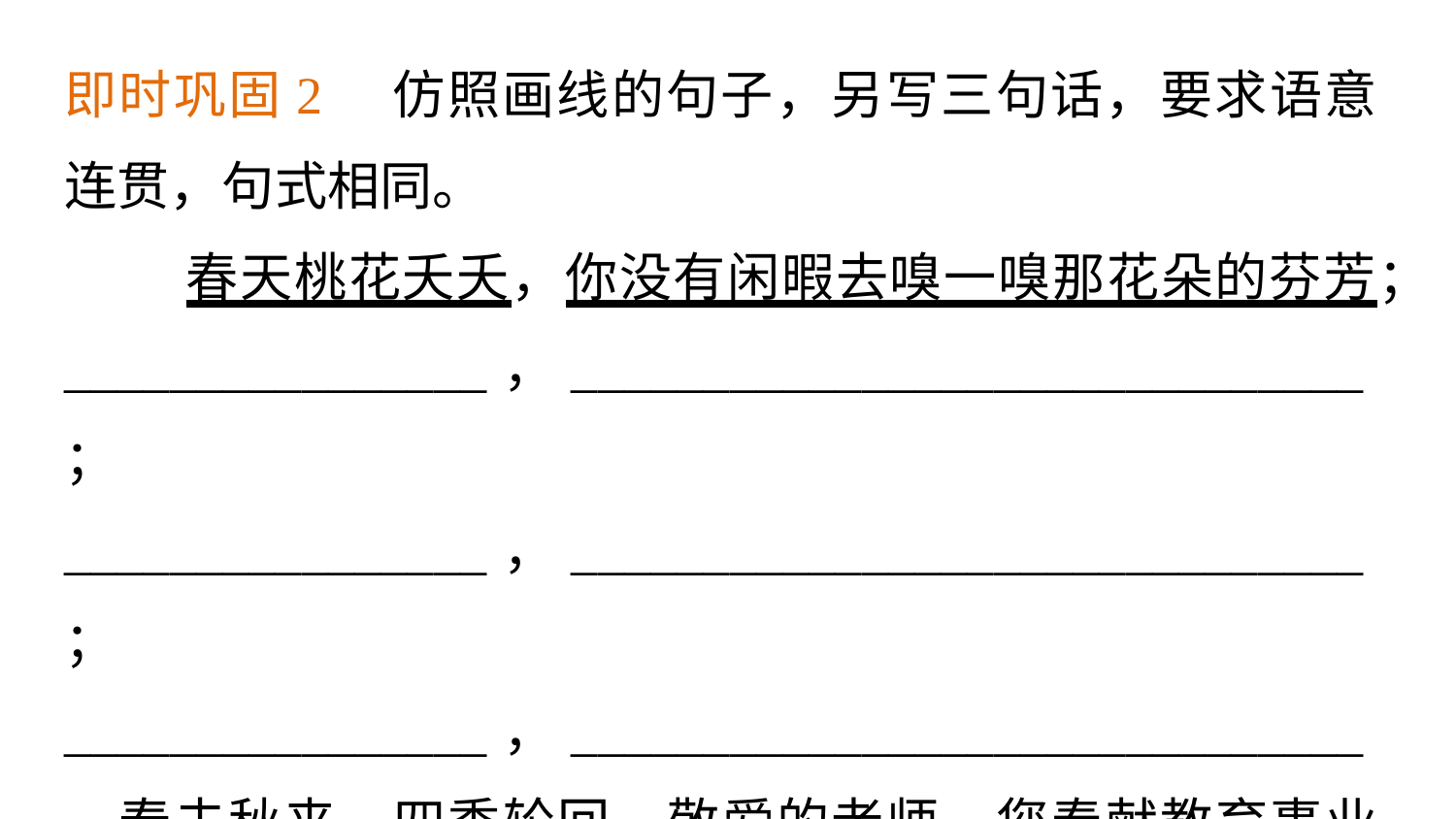

即时巩固2　仿照画线的句子，另写三句话，要求语意连贯，句式相同。
        春天桃花夭夭，你没有闲暇去嗅一嗅那花朵的芬芳；________________，______________________________；________________，______________________________；________________，______________________________。春去秋来，四季轮回，敬爱的老师，您奉献教育事业的一片丹心和热情令人敬佩。